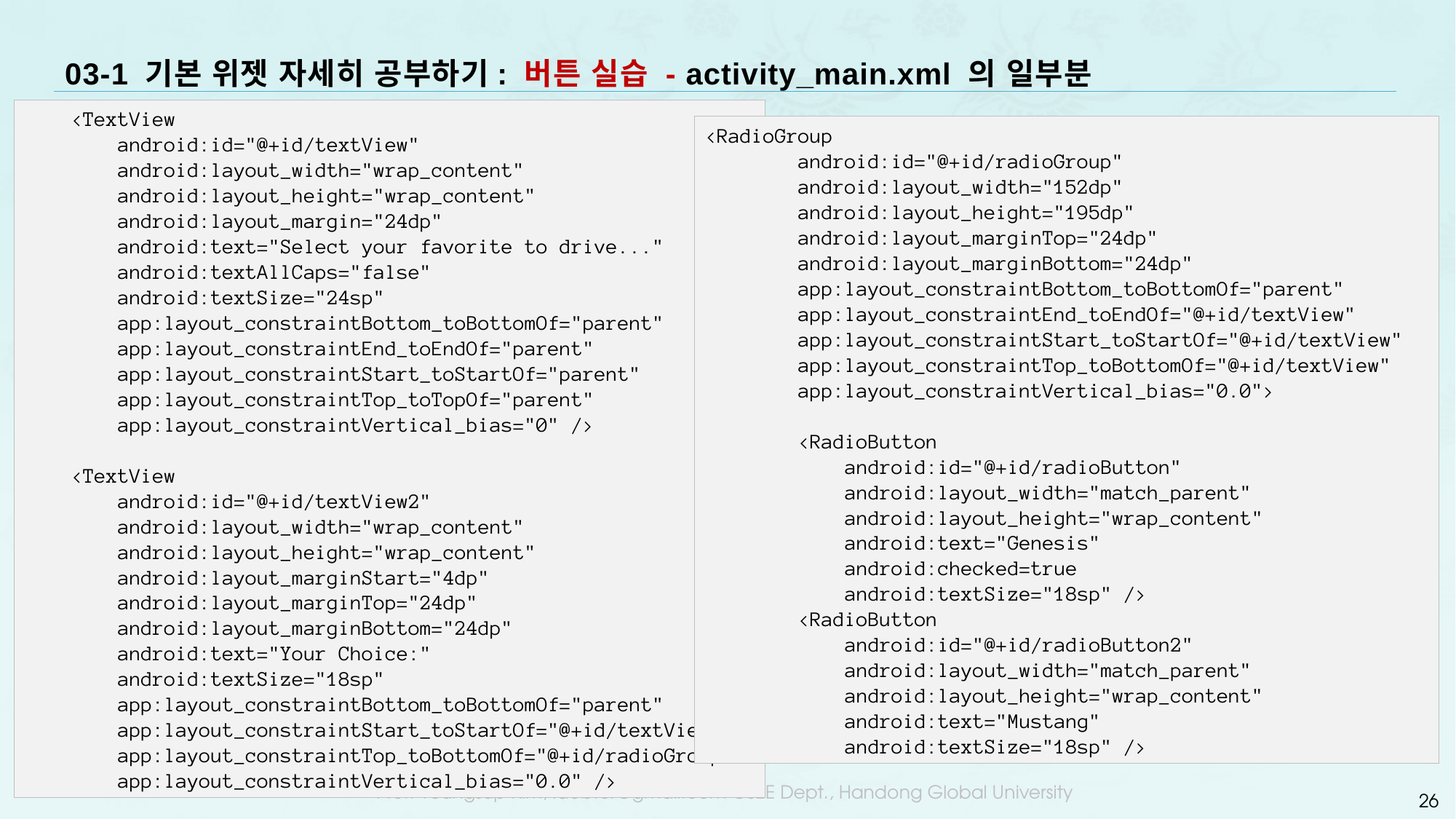

# 03-1 기본 위젯 자세히 공부하기: 버튼 실습 - activity_main.xml 의 일부분
    <TextView
        android:id="@+id/textView"
        android:layout_width="wrap_content"
        android:layout_height="wrap_content"
        android:layout_margin="24dp"
        android:text="Select your favorite to drive..."
        android:textAllCaps="false"
        android:textSize="24sp"
        app:layout_constraintBottom_toBottomOf="parent"
        app:layout_constraintEnd_toEndOf="parent"
        app:layout_constraintStart_toStartOf="parent"
        app:layout_constraintTop_toTopOf="parent"
        app:layout_constraintVertical_bias="0" />

    <TextView
        android:id="@+id/textView2"
        android:layout_width="wrap_content"
        android:layout_height="wrap_content"
        android:layout_marginStart="4dp"
        android:layout_marginTop="24dp"
        android:layout_marginBottom="24dp"
        android:text="Your Choice:"
        android:textSize="18sp"
        app:layout_constraintBottom_toBottomOf="parent"
        app:layout_constraintStart_toStartOf="@+id/textView"
        app:layout_constraintTop_toBottomOf="@+id/radioGroup"
        app:layout_constraintVertical_bias="0.0" />
.
<RadioGroup
        android:id="@+id/radioGroup"
        android:layout_width="152dp"
        android:layout_height="195dp"
        android:layout_marginTop="24dp"
        android:layout_marginBottom="24dp"
        app:layout_constraintBottom_toBottomOf="parent"
        app:layout_constraintEnd_toEndOf="@+id/textView"
        app:layout_constraintStart_toStartOf="@+id/textView"
        app:layout_constraintTop_toBottomOf="@+id/textView"
        app:layout_constraintVertical_bias="0.0">

        <RadioButton
            android:id="@+id/radioButton"
            android:layout_width="match_parent"
            android:layout_height="wrap_content"
            android:text="Genesis"
            android:checked=true
            android:textSize="18sp" />
        <RadioButton
            android:id="@+id/radioButton2"
            android:layout_width="match_parent"
            android:layout_height="wrap_content"
            android:text="Mustang"
            android:textSize="18sp" />
26